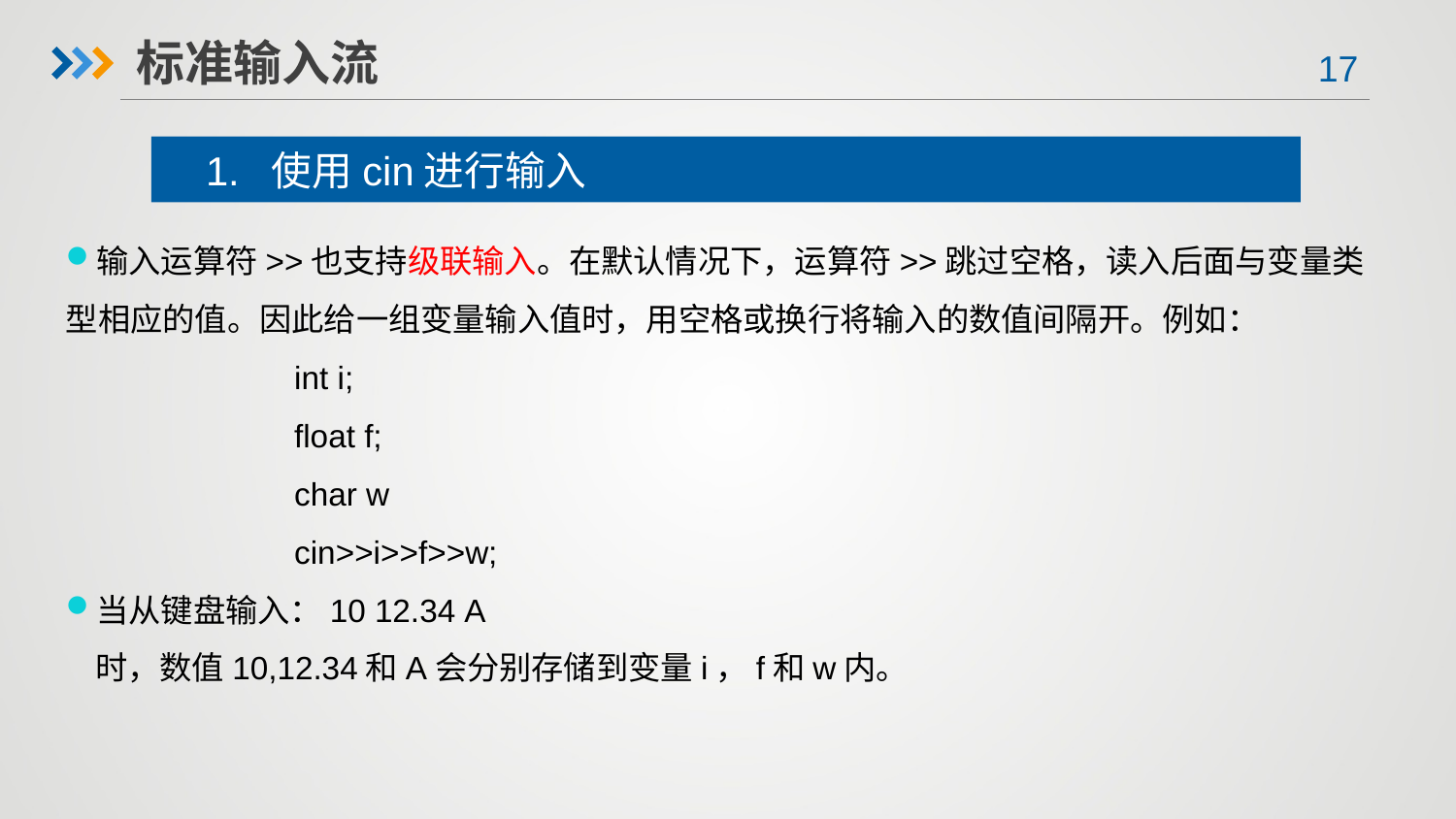

标准输入流

1.  使用cin进行输入
输入运算符>>也支持级联输入。在默认情况下，运算符>>跳过空格，读入后面与变量类型相应的值。因此给一组变量输入值时，用空格或换行将输入的数值间隔开。例如：
int i;
float f;
char w
cin>>i>>f>>w;
当从键盘输入：10 12.34 A
   时，数值10,12.34和A会分别存储到变量i，f和w内。